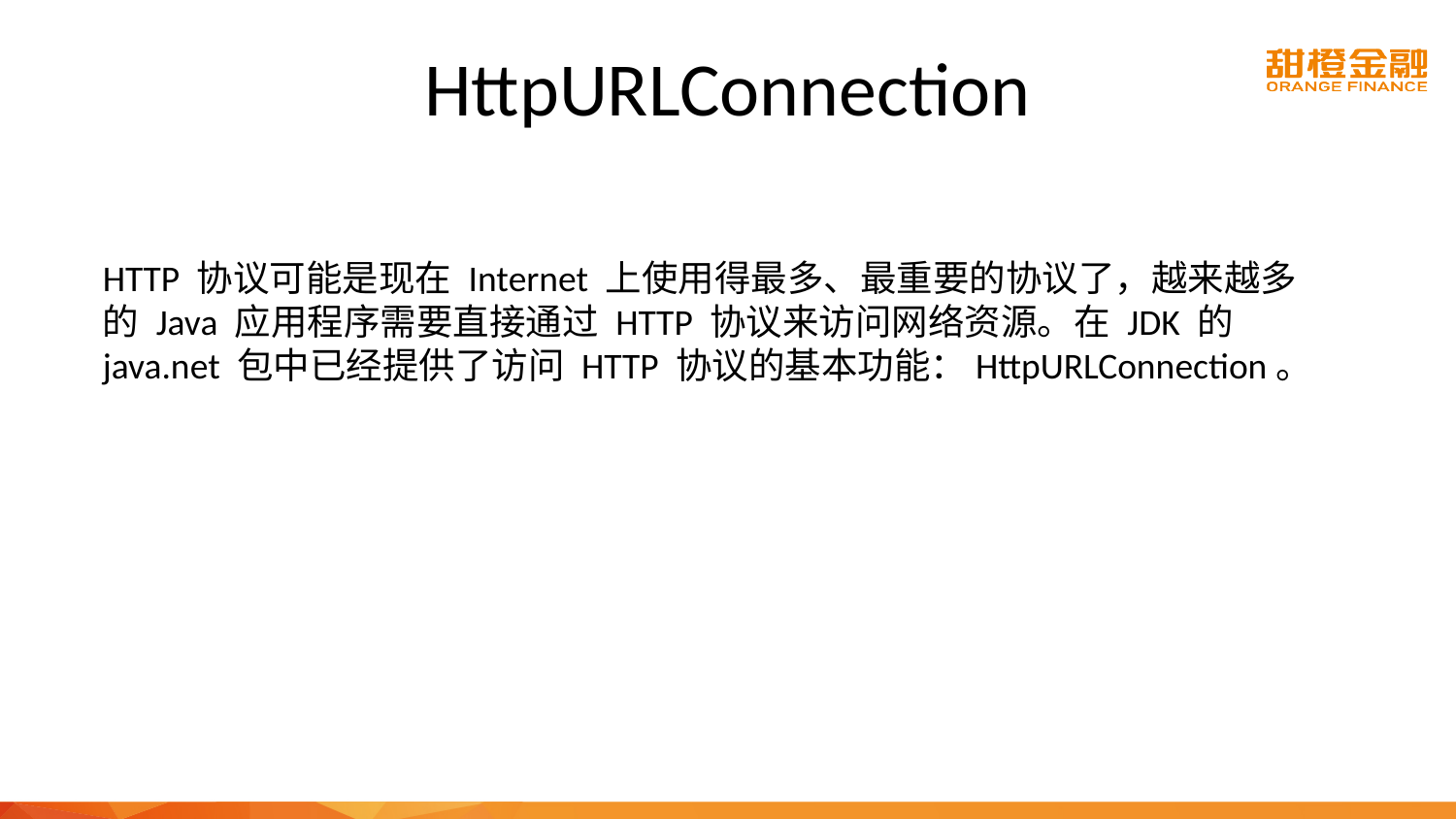

# HttpURLConnection
HTTP 协议可能是现在 Internet 上使用得最多、最重要的协议了，越来越多的 Java 应用程序需要直接通过 HTTP 协议来访问网络资源。在 JDK 的 java.net 包中已经提供了访问 HTTP 协议的基本功能：HttpURLConnection。